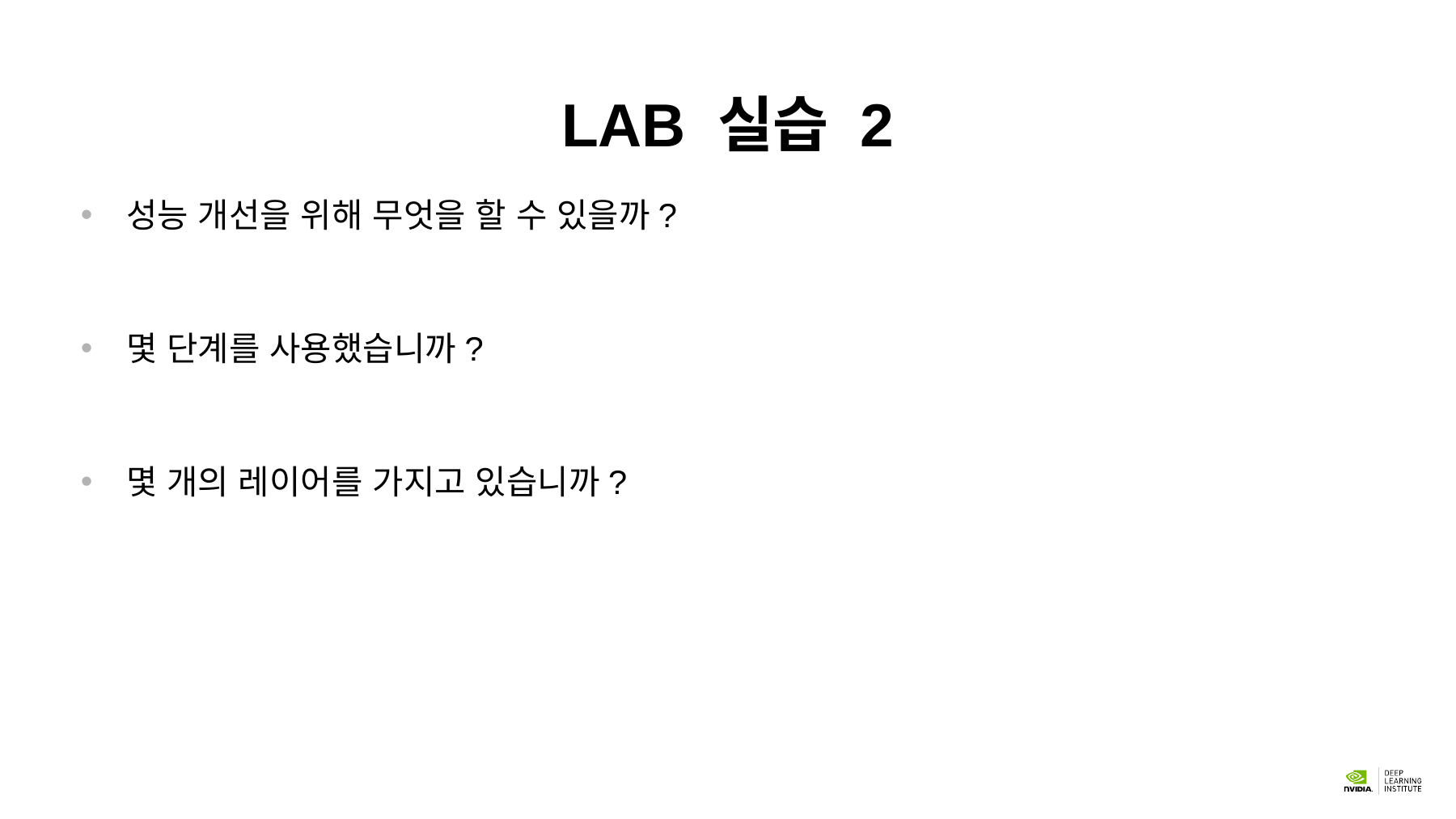

# Lab 실습 2
성능 개선을 위해 무엇을 할 수 있을까?

몇 단계를 사용했습니까?

몇 개의 레이어를 가지고 있습니까?